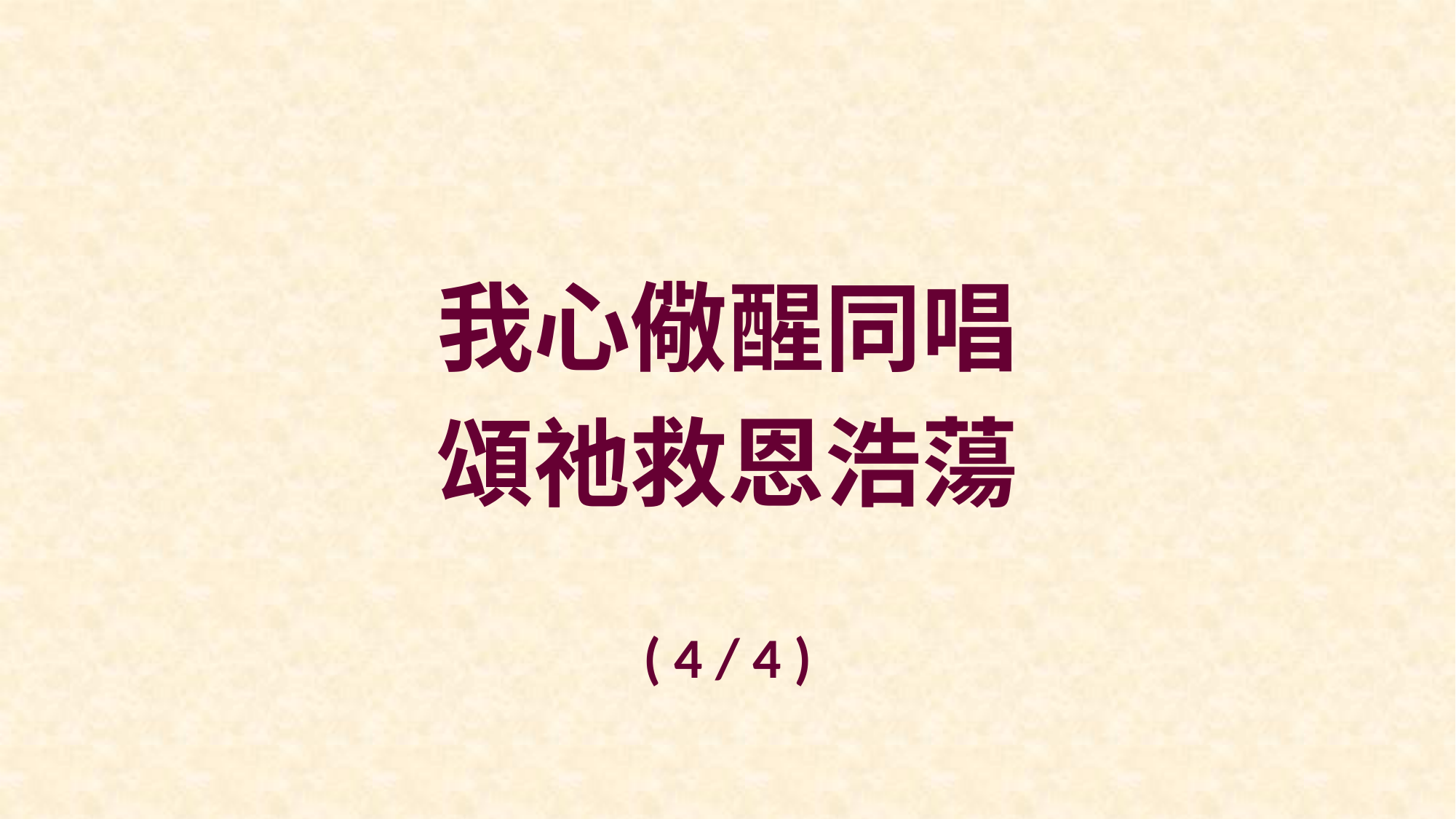

我心儆醒同唱
頌祂救恩浩蕩
( 4 / 4 )